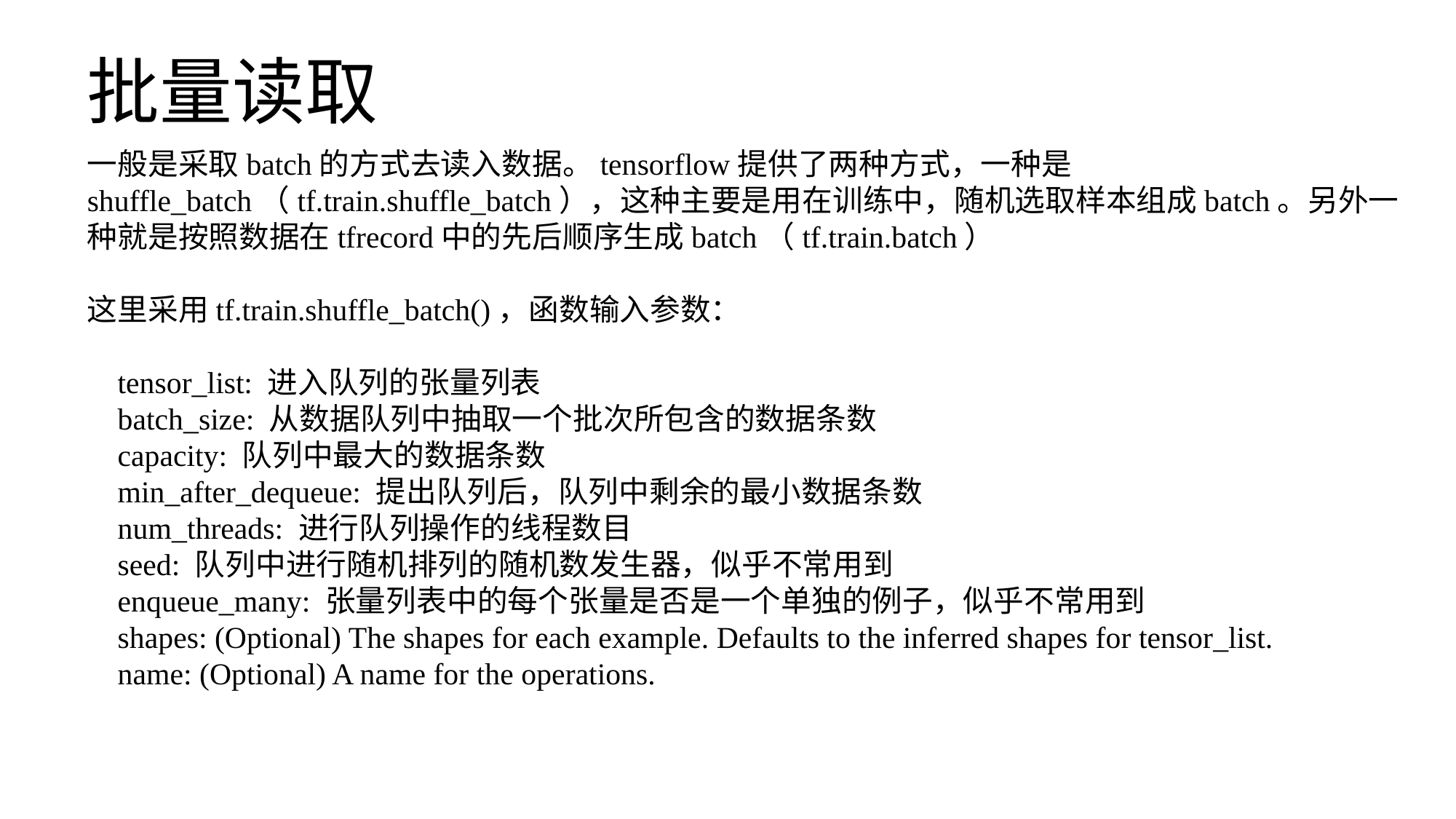

批量读取
一般是采取batch的方式去读入数据。tensorflow提供了两种方式，一种是shuffle_batch（tf.train.shuffle_batch），这种主要是用在训练中，随机选取样本组成batch。另外一种就是按照数据在tfrecord中的先后顺序生成batch（tf.train.batch）
这里采用tf.train.shuffle_batch()，函数输入参数：

    tensor_list: 进入队列的张量列表
    batch_size: 从数据队列中抽取一个批次所包含的数据条数
    capacity: 队列中最大的数据条数
    min_after_dequeue: 提出队列后，队列中剩余的最小数据条数
    num_threads: 进行队列操作的线程数目
    seed: 队列中进行随机排列的随机数发生器，似乎不常用到
    enqueue_many: 张量列表中的每个张量是否是一个单独的例子，似乎不常用到
    shapes: (Optional) The shapes for each example. Defaults to the inferred shapes for tensor_list.
    name: (Optional) A name for the operations.